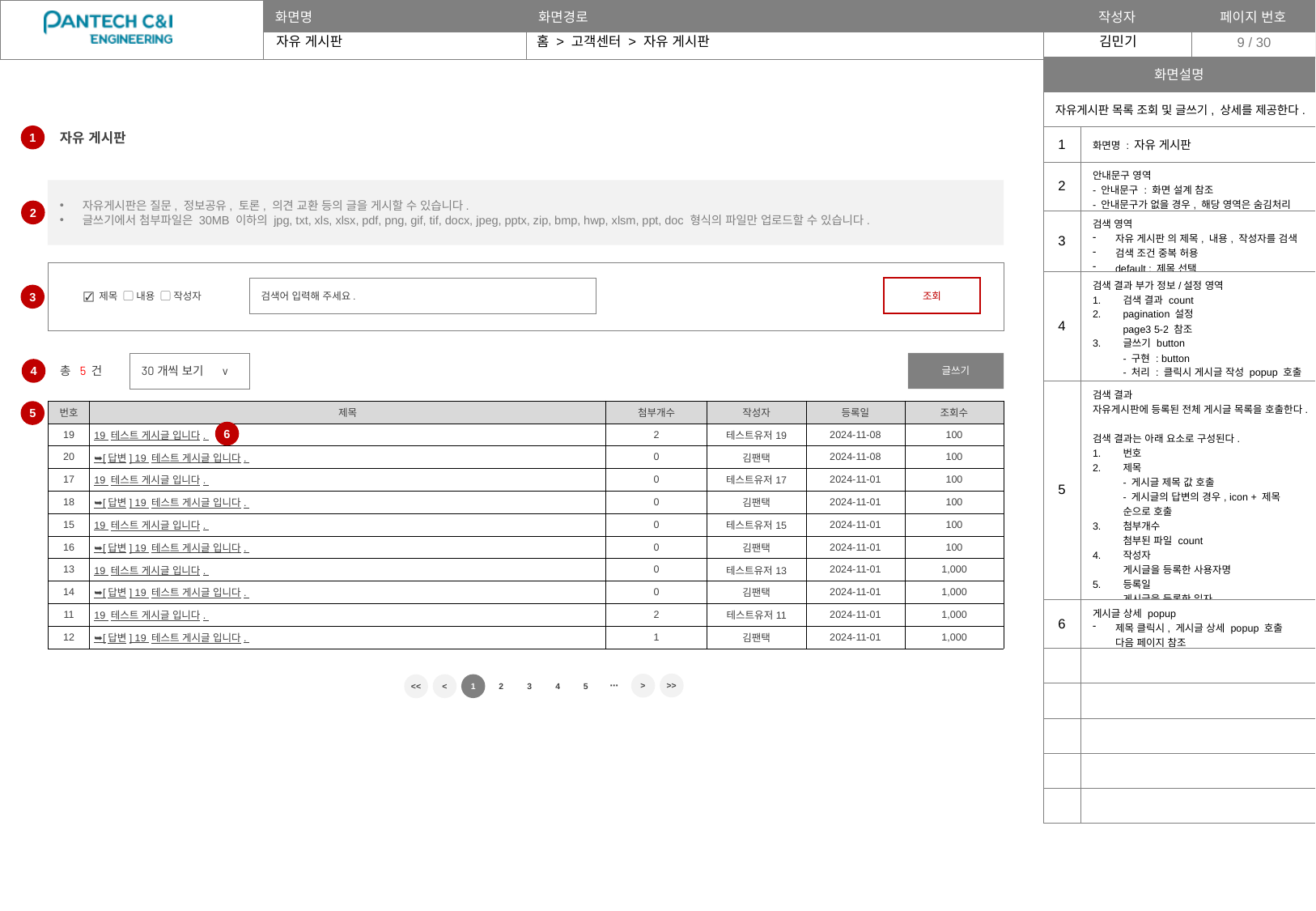

자유 게시판
홈 > 고객센터 > 자유 게시판
9
| 화면설명 |  |
| --- | --- |
| 자유게시판 목록 조회 및 글쓰기, 상세를 제공한다. |  |
| 1 | 화면명 : 자유 게시판 |
| 2 | 안내문구 영역 - 안내문구 : 화면 설계 참조 - 안내문구가 없을 경우, 해당 영역은 숨김처리 |
| 3 | 검색 영역 자유 게시판 의 제목, 내용, 작성자를 검색 검색 조건 중복 허용 default : 제목 선택 |
| 4 | 검색 결과 부가 정보/설정 영역 검색 결과 count pagination 설정 page3 5-2 참조 글쓰기 button - 구현 : button - 처리 : 클릭시 게시글 작성 popup 호출 다음 페이지 참조 |
| 5 | 검색 결과 자유게시판에 등록된 전체 게시글 목록을 호출한다. 검색 결과는 아래 요소로 구성된다. 번호 제목 - 게시글 제목 값 호출 - 게시글의 답변의 경우, icon + 제목 순으로 호출 첨부개수 첨부된 파일 count 작성자 게시글을 등록한 사용자명 등록일 게시글을 등록한 일자 조회수 게시글 조회 count |
| 6 | 게시글 상세 popup 제목 클릭시, 게시글 상세 popup 호출 다음 페이지 참조 |
|  |  |
|  |  |
|  |  |
|  |  |
|  |  |
자유 게시판
1
자유게시판은 질문, 정보공유, 토론, 의견 교환 등의 글을 게시할 수 있습니다.
글쓰기에서 첨부파일은 30MB 이하의 jpg, txt, xls, xlsx, pdf, png, gif, tif, docx, jpeg, pptx, zip, bmp, hwp, xlsm, ppt, doc 형식의 파일만 업로드할 수 있습니다.
2

☑️ 제목  ▢ 내용  ▢ 작성자
검색어 입력해 주세요.
조회
3
총  5 건
30개씩 보기     v
글쓰기
4
| 번호 | 제목 | 첨부개수 | 작성자 | 등록일 | 조회수 |
| --- | --- | --- | --- | --- | --- |
| 19 | 19 테스트 게시글 입니다. | 2 | 테스트유저19 | 2024-11-08 | 100 |
| 20 | ➥[답변] 19 테스트 게시글 입니다. | 0 | 김팬택 | 2024-11-08 | 100 |
| 17 | 19 테스트 게시글 입니다. | 0 | 테스트유저17 | 2024-11-01 | 100 |
| 18 | ➥[답변] 19 테스트 게시글 입니다. | 0 | 김팬택 | 2024-11-01 | 100 |
| 15 | 19 테스트 게시글 입니다. | 0 | 테스트유저15 | 2024-11-01 | 100 |
| 16 | ➥[답변] 19 테스트 게시글 입니다. | 0 | 김팬택 | 2024-11-01 | 100 |
| 13 | 19 테스트 게시글 입니다. | 0 | 테스트유저13 | 2024-11-01 | 1,000 |
| 14 | ➥[답변] 19 테스트 게시글 입니다. | 0 | 김팬택 | 2024-11-01 | 1,000 |
| 11 | 19 테스트 게시글 입니다. | 2 | 테스트유저11 | 2024-11-01 | 1,000 |
| 12 | ➥[답변] 19 테스트 게시글 입니다. | 1 | 김팬택 | 2024-11-01 | 1,000 |
5
6
>>
⋯
>
3
4
5
<
1
2
<<